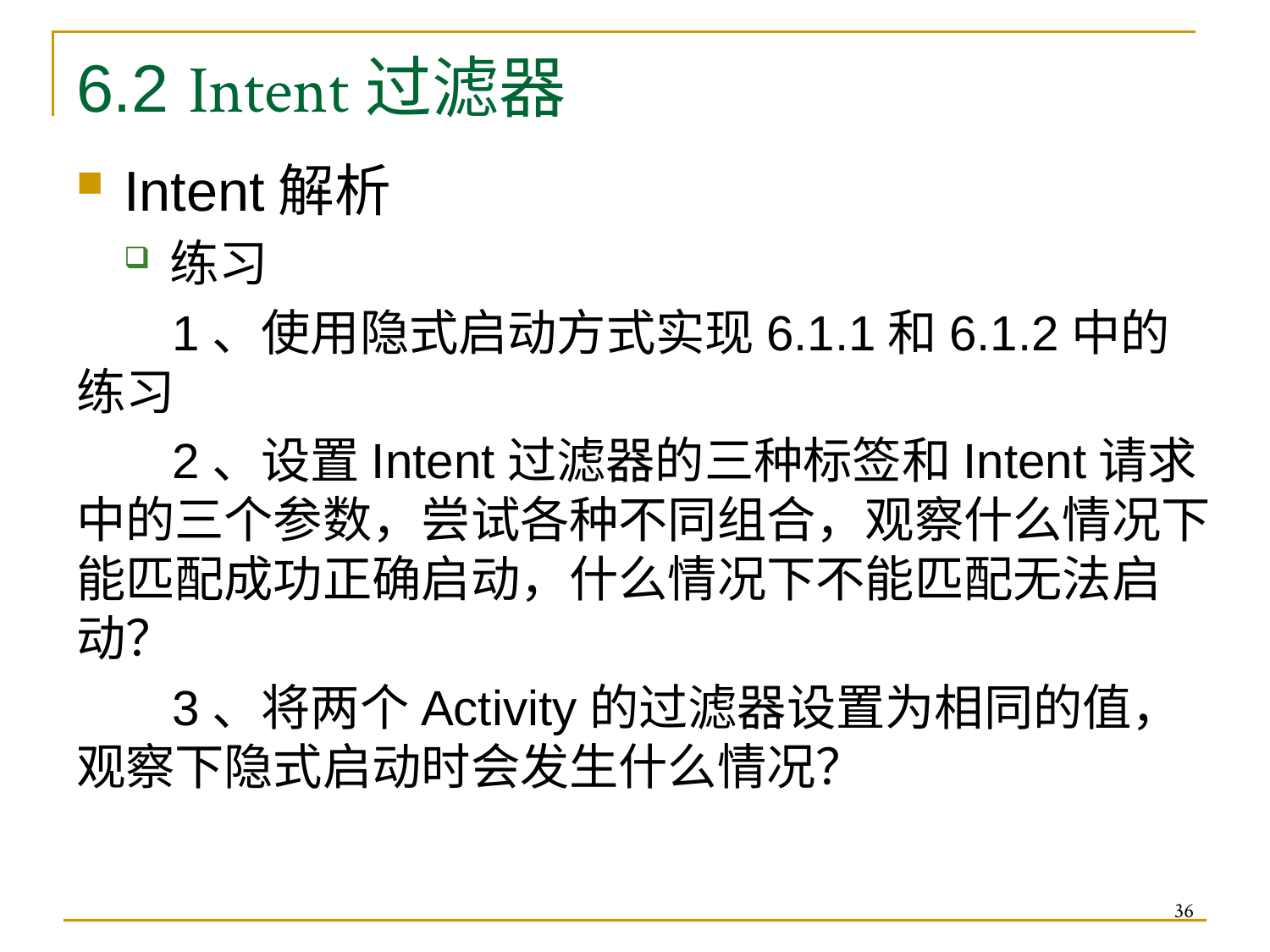

# 6.2 Intent过滤器
Intent解析
练习
       1、使用隐式启动方式实现6.1.1和6.1.2中的练习
       2、设置Intent过滤器的三种标签和Intent请求中的三个参数，尝试各种不同组合，观察什么情况下能匹配成功正确启动，什么情况下不能匹配无法启动？
       3、将两个Activity的过滤器设置为相同的值，观察下隐式启动时会发生什么情况？
36